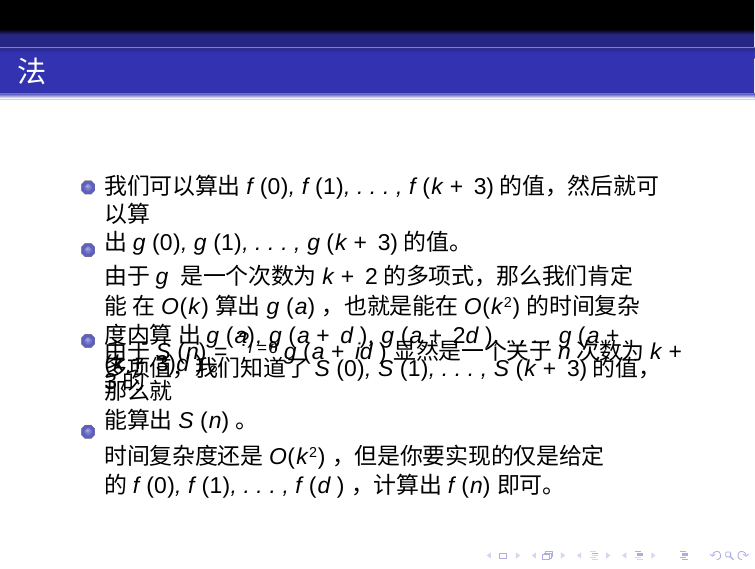

法2

我们可以算出f (0), f (1), . . . , f (k + 3)的值，然后就可以算
出g (0), g (1), . . . , g (k + 3)的值。
由于g 是一个次数为k + 2的多项式，那么我们肯定能 在O(k)算出g (a)，也就是能在O(k2)的时间复杂度内算 出g (a), g (a + d ), g (a + 2d ), . . . , g (a + (k + 3)d )。
由于S (n) = ?n	g (a + id )显然是一个关于n次数为k + 3的
i =0
多项值，我们知道了S (0), S (1), . . . , S (k + 3)的值，那么就
能算出S (n)。
时间复杂度还是O(k2)，但是你要实现的仅是给定
的f (0), f (1), . . . , f (d )，计算出f (n)即可。